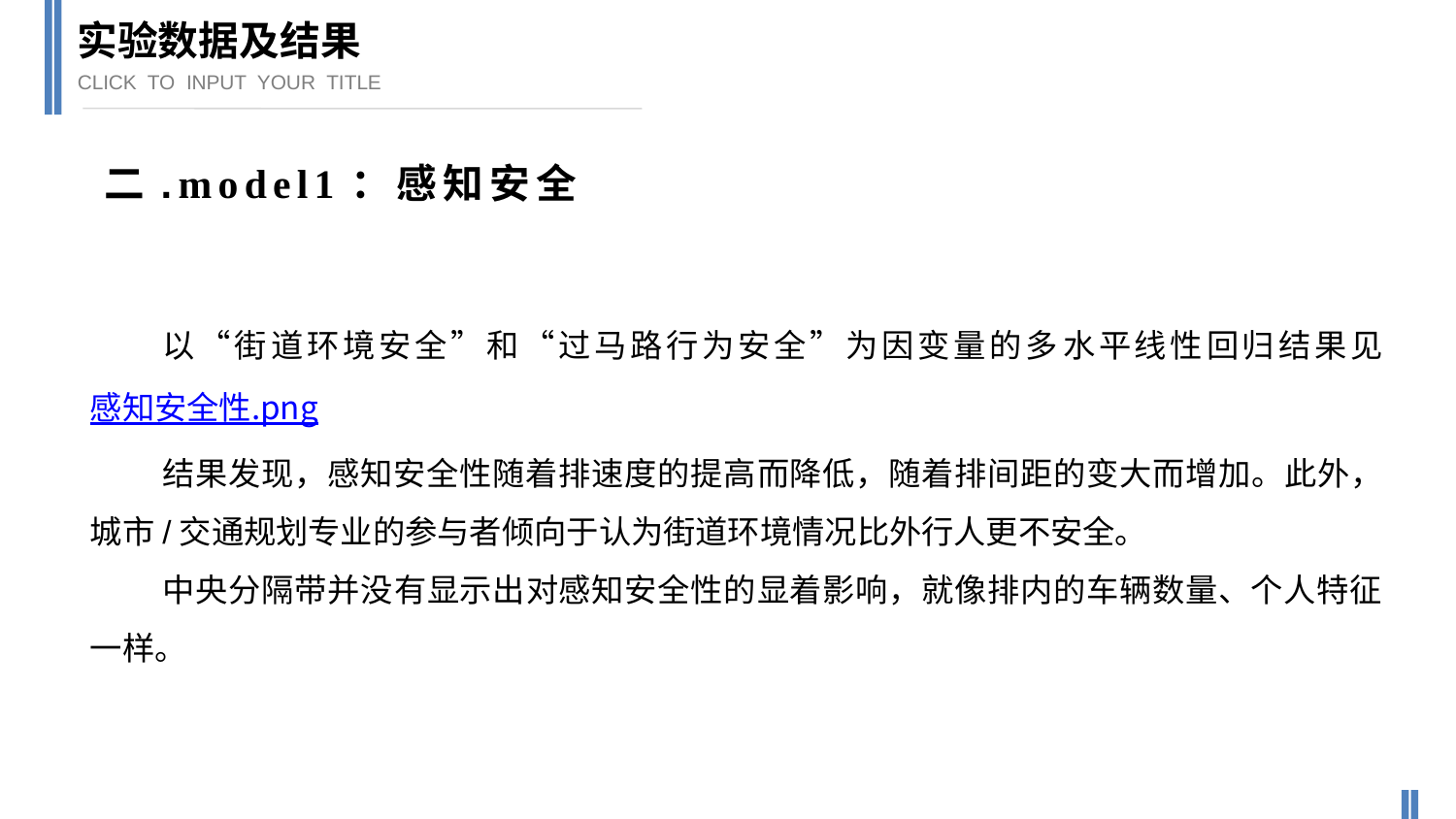

实验数据及结果
CLICK  TO  INPUT  YOUR  TITLE
二.model1：感知安全
以“街道环境安全”和“过马路行为安全”为因变量的多水平线性回归结果见感知安全性.png
结果发现，感知安全性随着排速度的提高而降低，随着排间距的变大而增加。此外，城市/交通规划专业的参与者倾向于认为街道环境情况比外行人更不安全。
中央分隔带并没有显示出对感知安全性的显着影响，就像排内的车辆数量、个人特征一样。